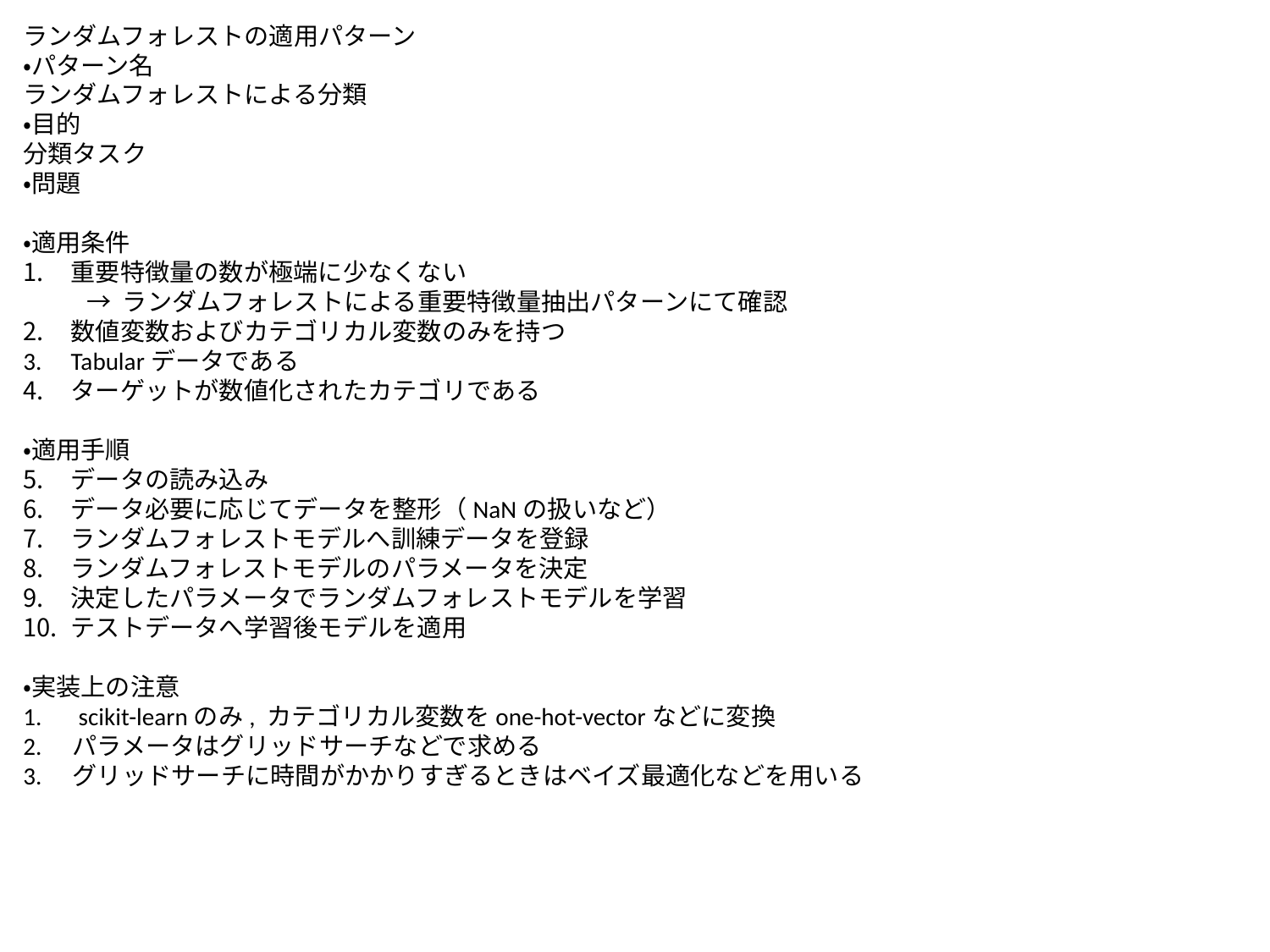

ランダムフォレストの適用パターン
・パターン名
ランダムフォレストによる分類
・目的
分類タスク
・問題

・適用条件
重要特徴量の数が極端に少なくない
→ ランダムフォレストによる重要特徴量抽出パターンにて確認
数値変数およびカテゴリカル変数のみを持つ
Tabularデータである
ターゲットが数値化されたカテゴリである

・適用手順
データの読み込み
データ必要に応じてデータを整形（NaNの扱いなど）
ランダムフォレストモデルへ訓練データを登録
ランダムフォレストモデルのパラメータを決定
決定したパラメータでランダムフォレストモデルを学習
テストデータへ学習後モデルを適用

・実装上の注意
1.　scikit-learnのみ, カテゴリカル変数をone-hot-vectorなどに変換
2.　パラメータはグリッドサーチなどで求める
3.　グリッドサーチに時間がかかりすぎるときはベイズ最適化などを用いる